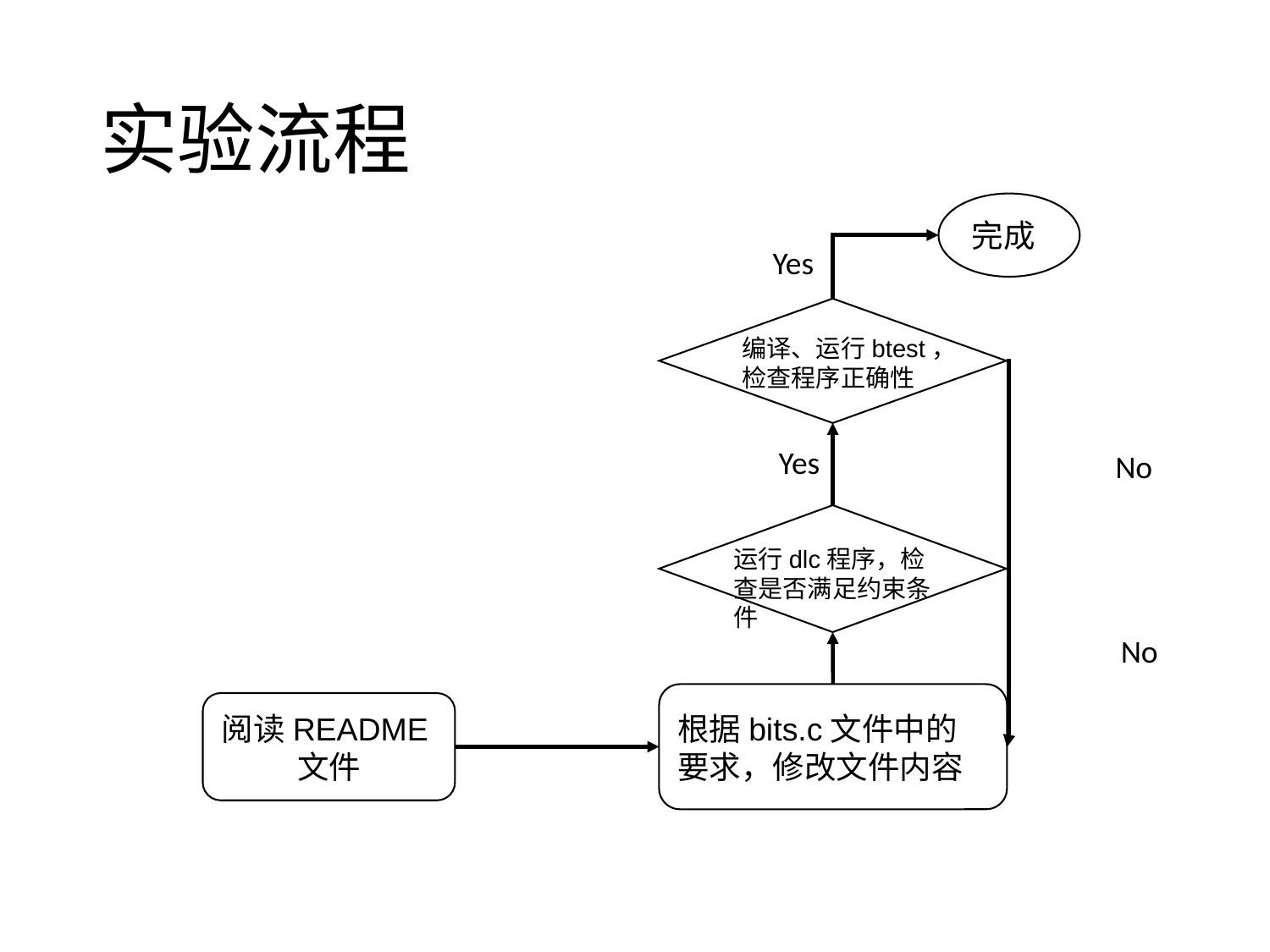

# 实验流程
完成
Yes

编译、运行btest，检查程序正确性
Yes
No

运行dlc程序，检查是否满足约束条件
No
根据bits.c文件中的要求，修改文件内容
阅读README文件